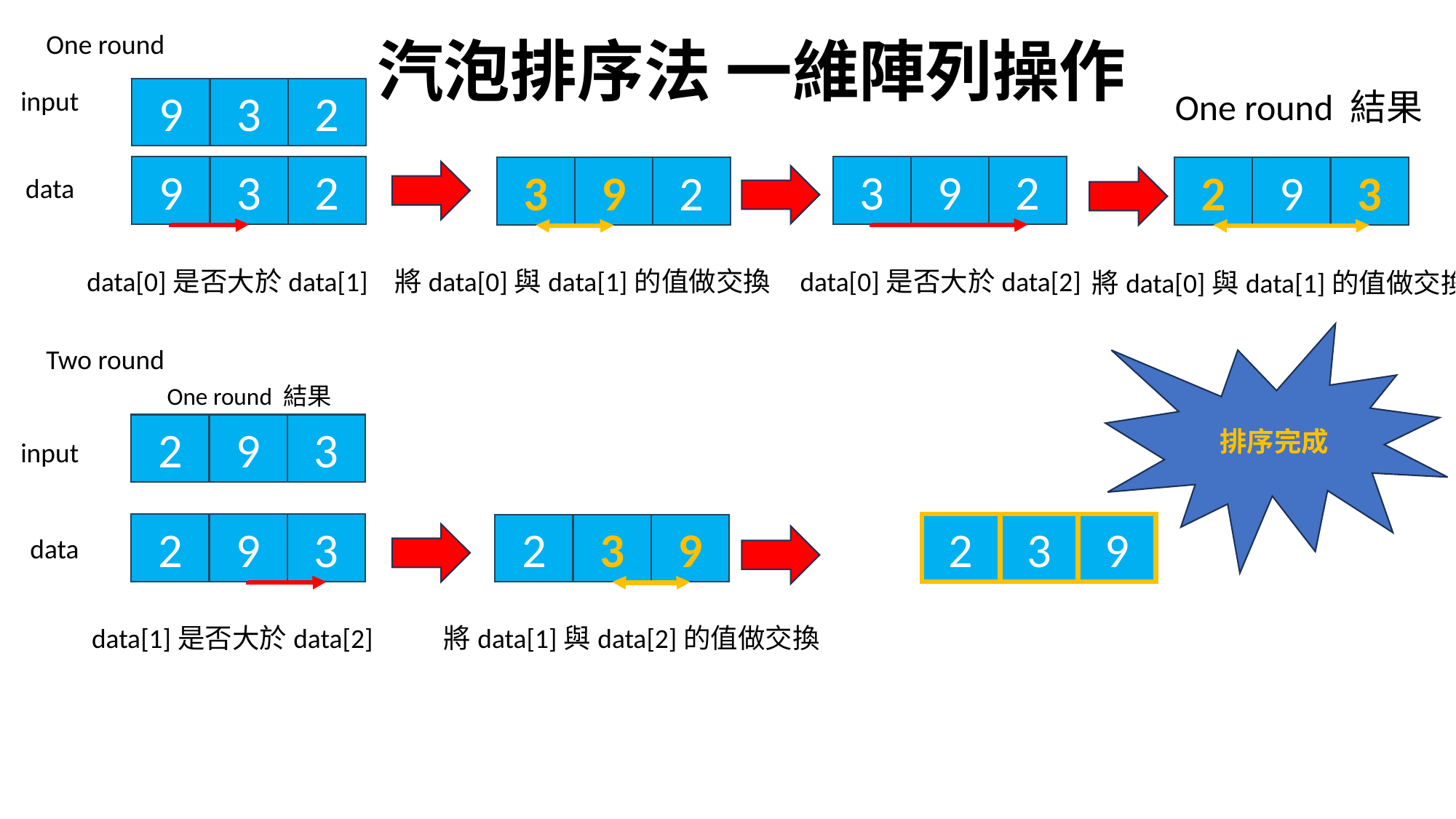

One round
汽泡排序法 一維陣列操作
2
input
9
3
One round 結果
2
2
3
9
9
3
3
2
2
9
3
9

data

data[0]是否大於data[1]
將data[0]與data[1]的值做交換
data[0]是否大於data[2]
將data[0]與data[1]的值做交換
排序完成
Two round
One round 結果
3
2
9
input
3
9
2
9
2
3
9
2
3

data

data[1]是否大於data[2]
將data[1]與data[2]的值做交換